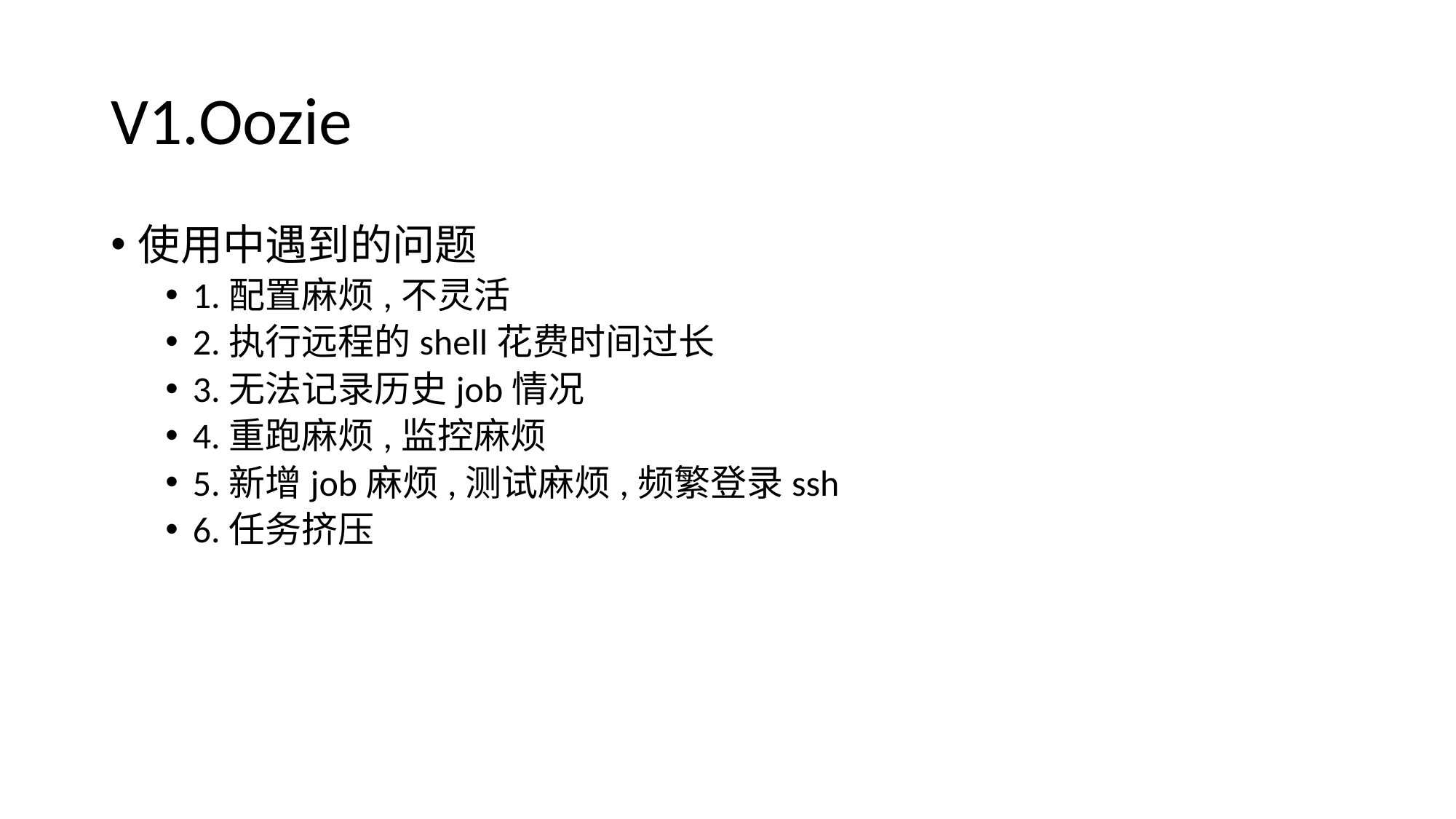

# V1.Oozie
使用中遇到的问题
1.配置麻烦,不灵活
2.执行远程的shell花费时间过长
3.无法记录历史job情况
4.重跑麻烦,监控麻烦
5.新增job麻烦,测试麻烦,频繁登录ssh
6.任务挤压